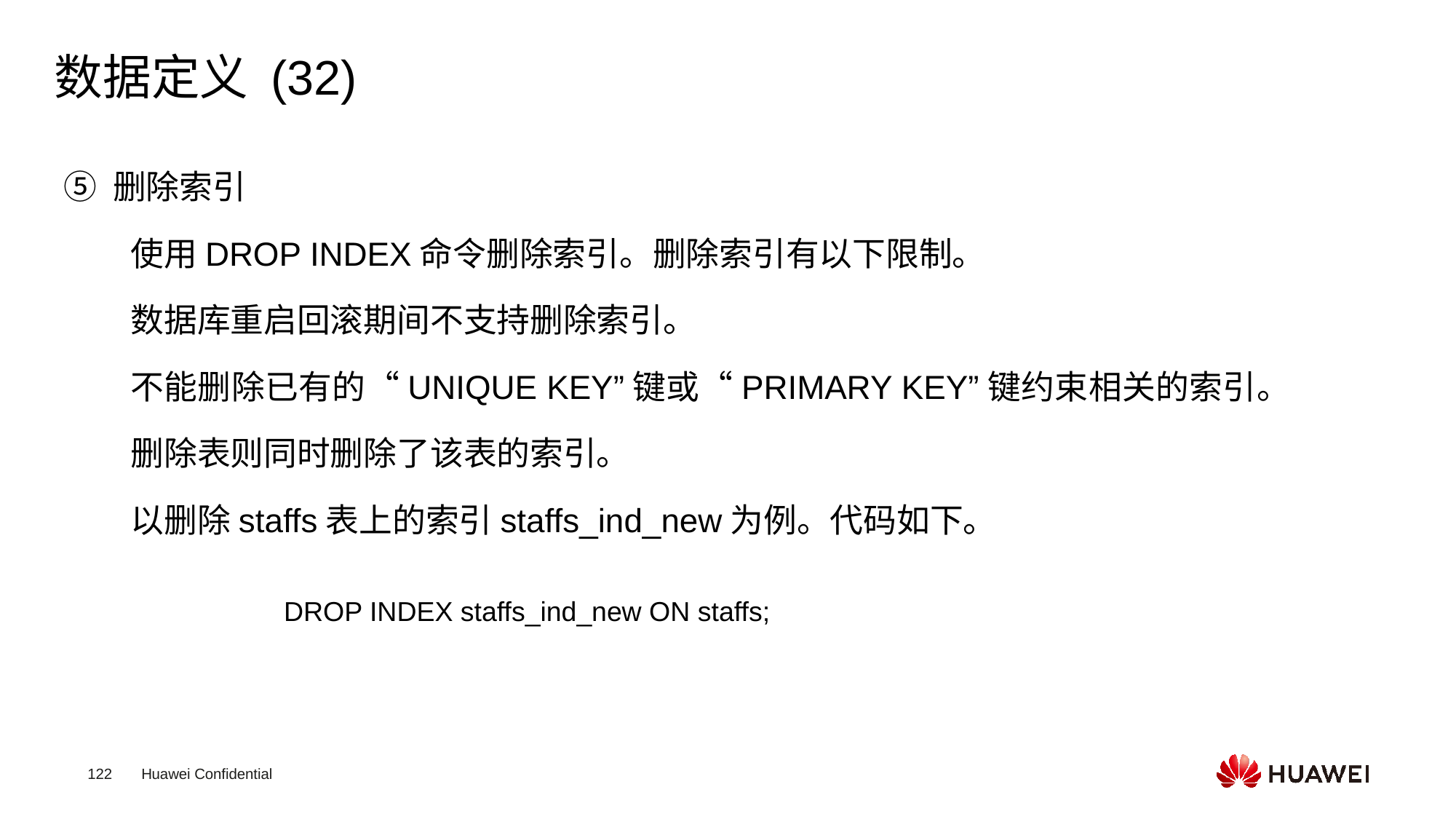

# 数据定义 (32)
⑤ 删除索引
使用DROP INDEX命令删除索引。删除索引有以下限制。
数据库重启回滚期间不支持删除索引。
不能删除已有的“UNIQUE KEY”键或“PRIMARY KEY”键约束相关的索引。
删除表则同时删除了该表的索引。
以删除staffs表上的索引staffs_ind_new为例。代码如下。
DROP INDEX staffs_ind_new ON staffs;